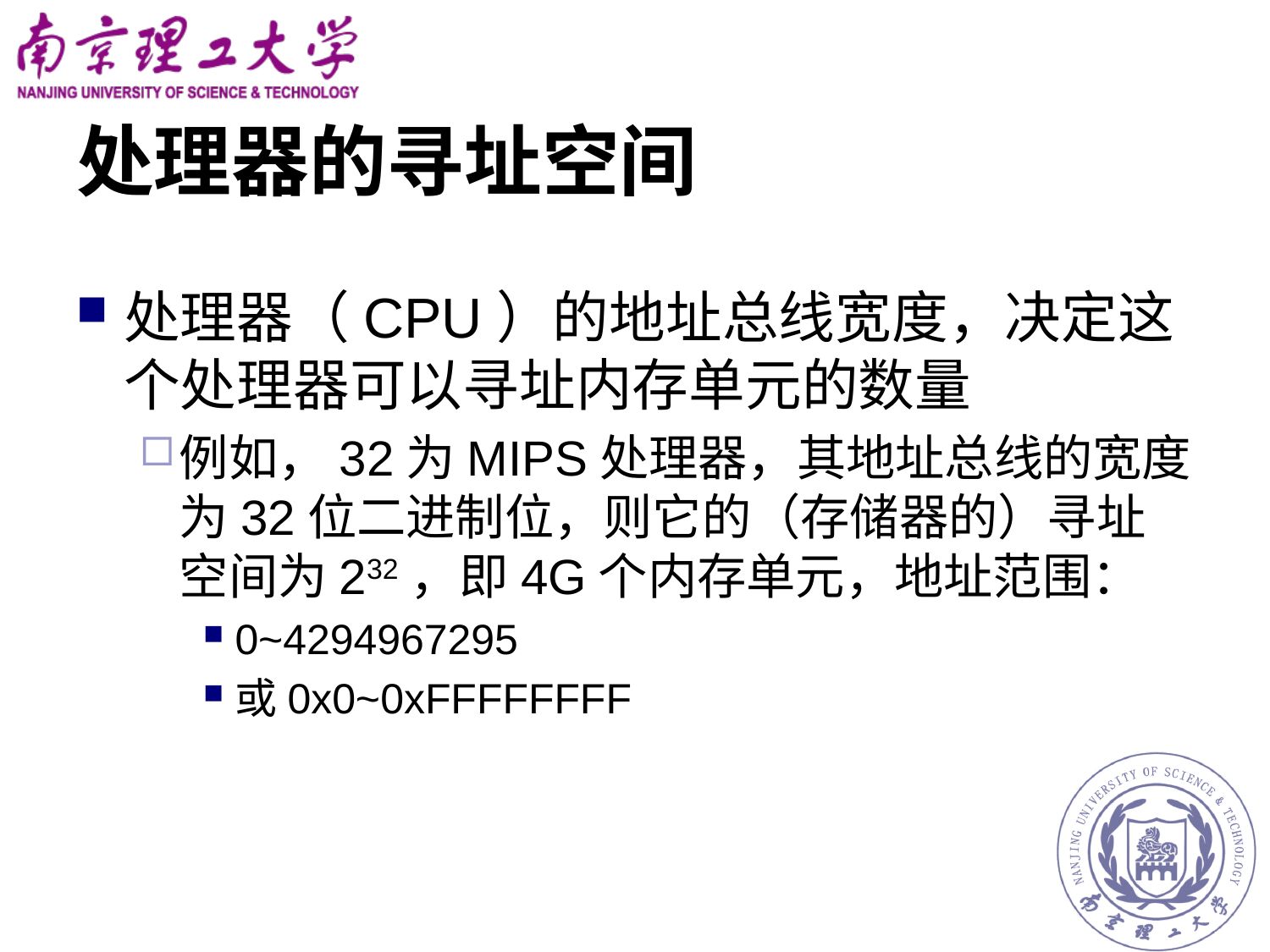

# 处理器的寻址空间
处理器（CPU）的地址总线宽度，决定这个处理器可以寻址内存单元的数量
例如，32为MIPS处理器，其地址总线的宽度为32位二进制位，则它的（存储器的）寻址空间为232，即4G个内存单元，地址范围：
0~4294967295
或0x0~0xFFFFFFFF